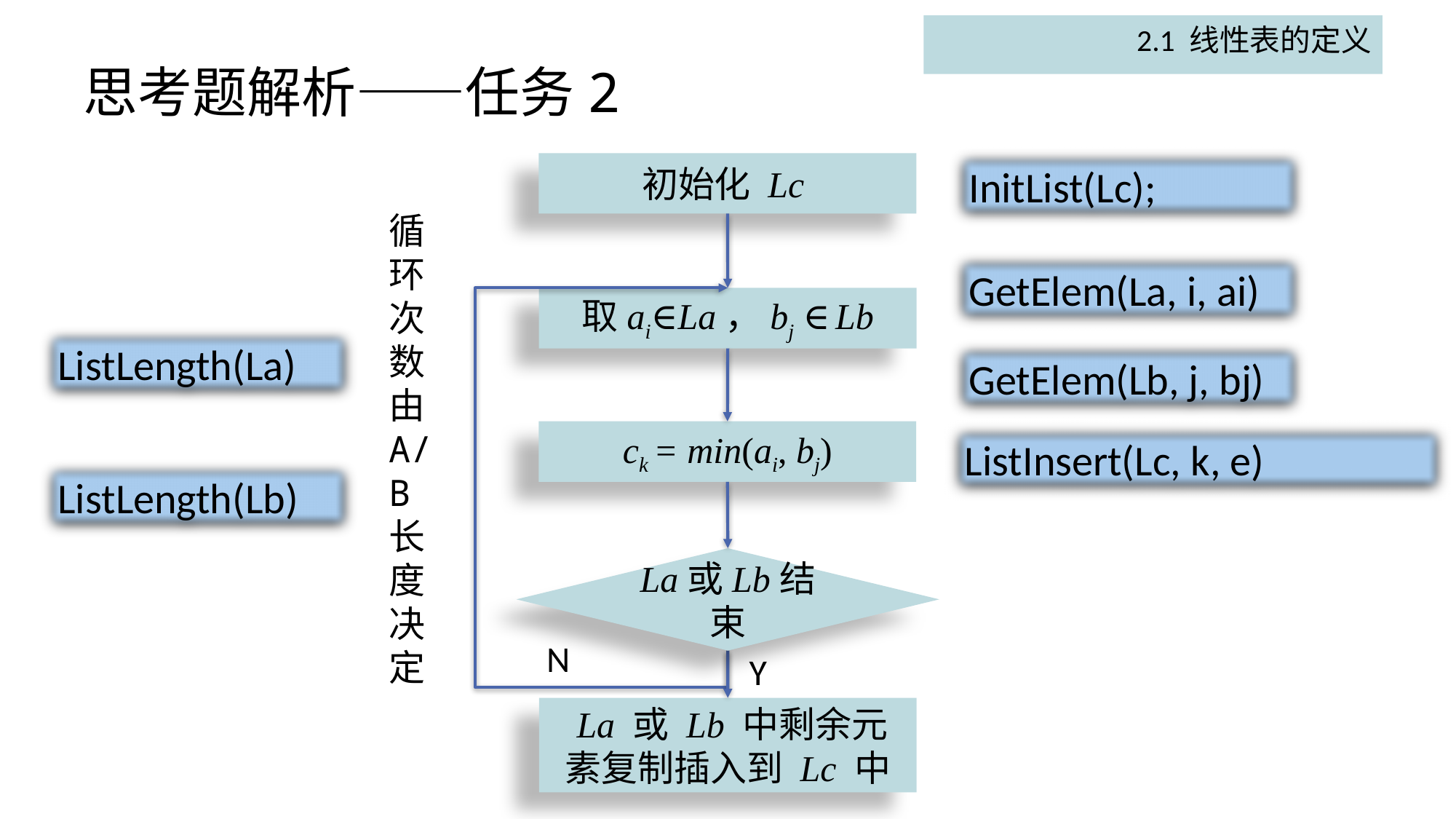

2.1 线性表的定义

# 思考题解析——任务2
初始化 Lc
InitList(Lc);
循环次数由A/B长度决定
GetElem(La, i, ai)
取ai∈La，bj ∈ Lb
ListLength(La)
GetElem(Lb, j, bj)
ck = min(ai, bj)
ListInsert(Lc, k, e)
ListLength(Lb)
La或Lb结束
N
Y
 La 或 Lb 中剩余元素复制插入到 Lc 中